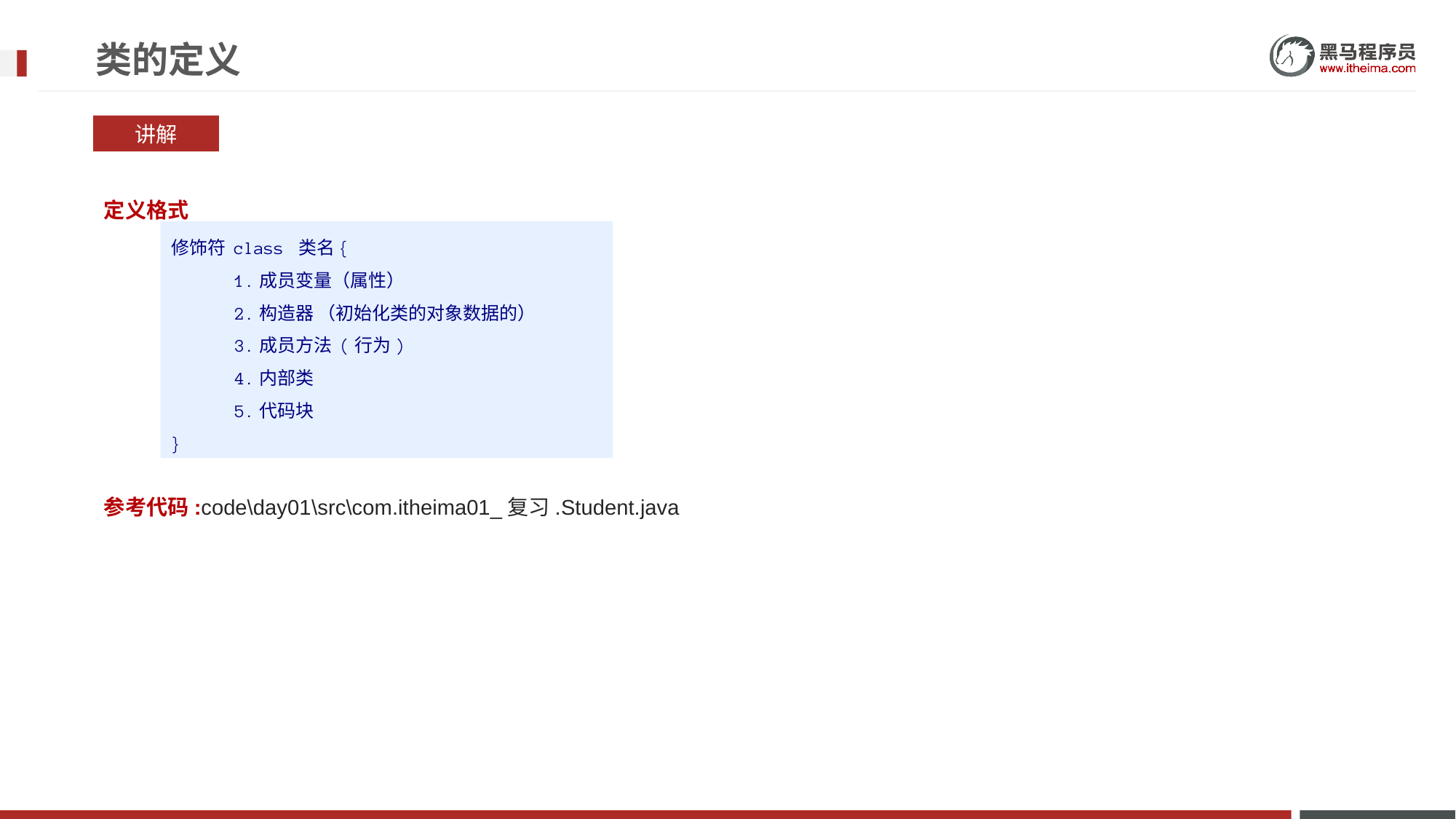

# 类的定义
讲解
定义格式

参考代码:code\day01\src\com.itheima01_复习.Student.java

修饰符 class 类名{
1.成员变量（属性）
2.构造器 （初始化类的对象数据的）
3.成员方法 (行为)
4.内部类
5.代码块
}